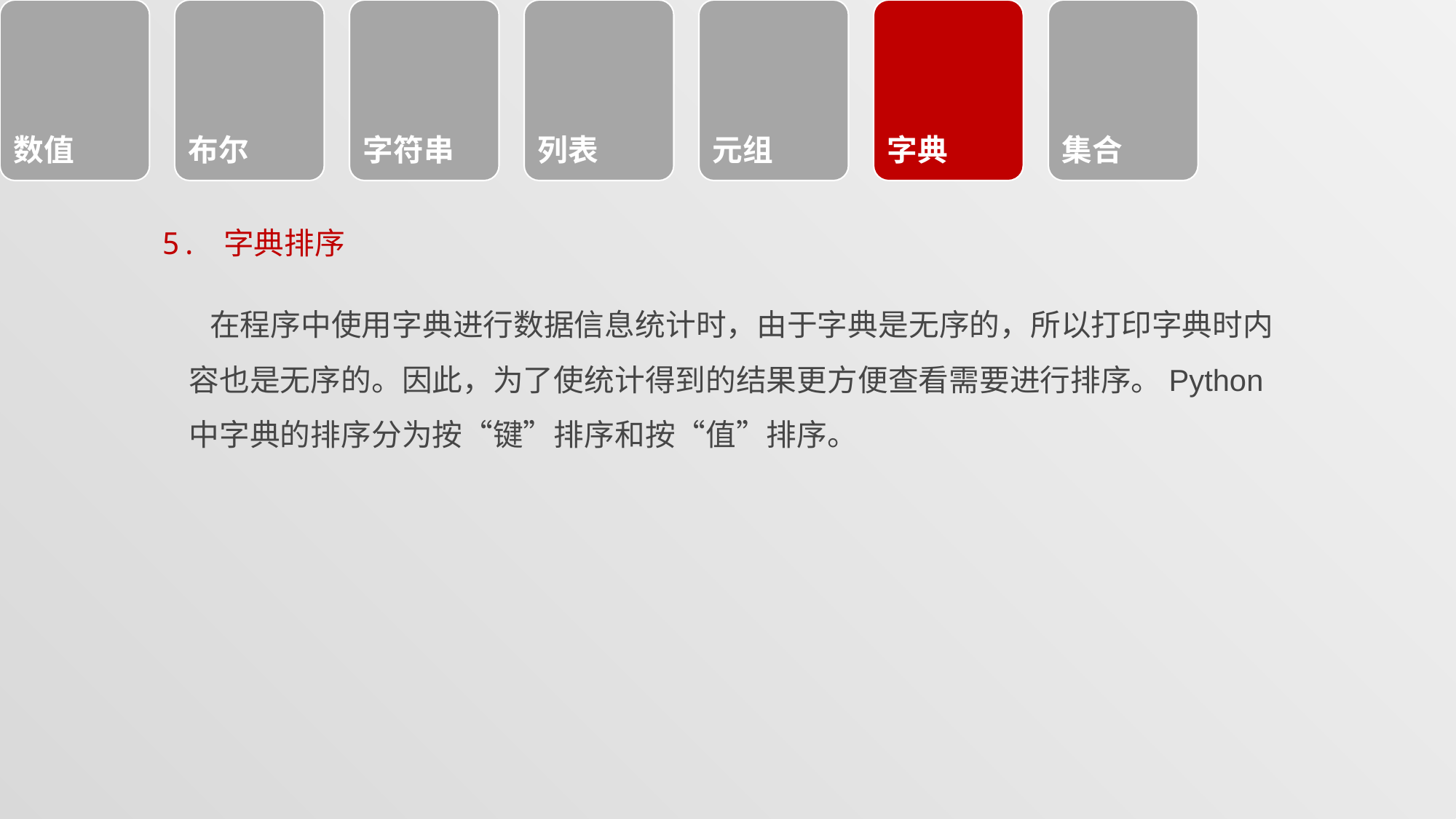

#
5. 字典排序
  在程序中使用字典进行数据信息统计时，由于字典是无序的，所以打印字典时内容也是无序的。因此，为了使统计得到的结果更方便查看需要进行排序。Python中字典的排序分为按“键”排序和按“值”排序。